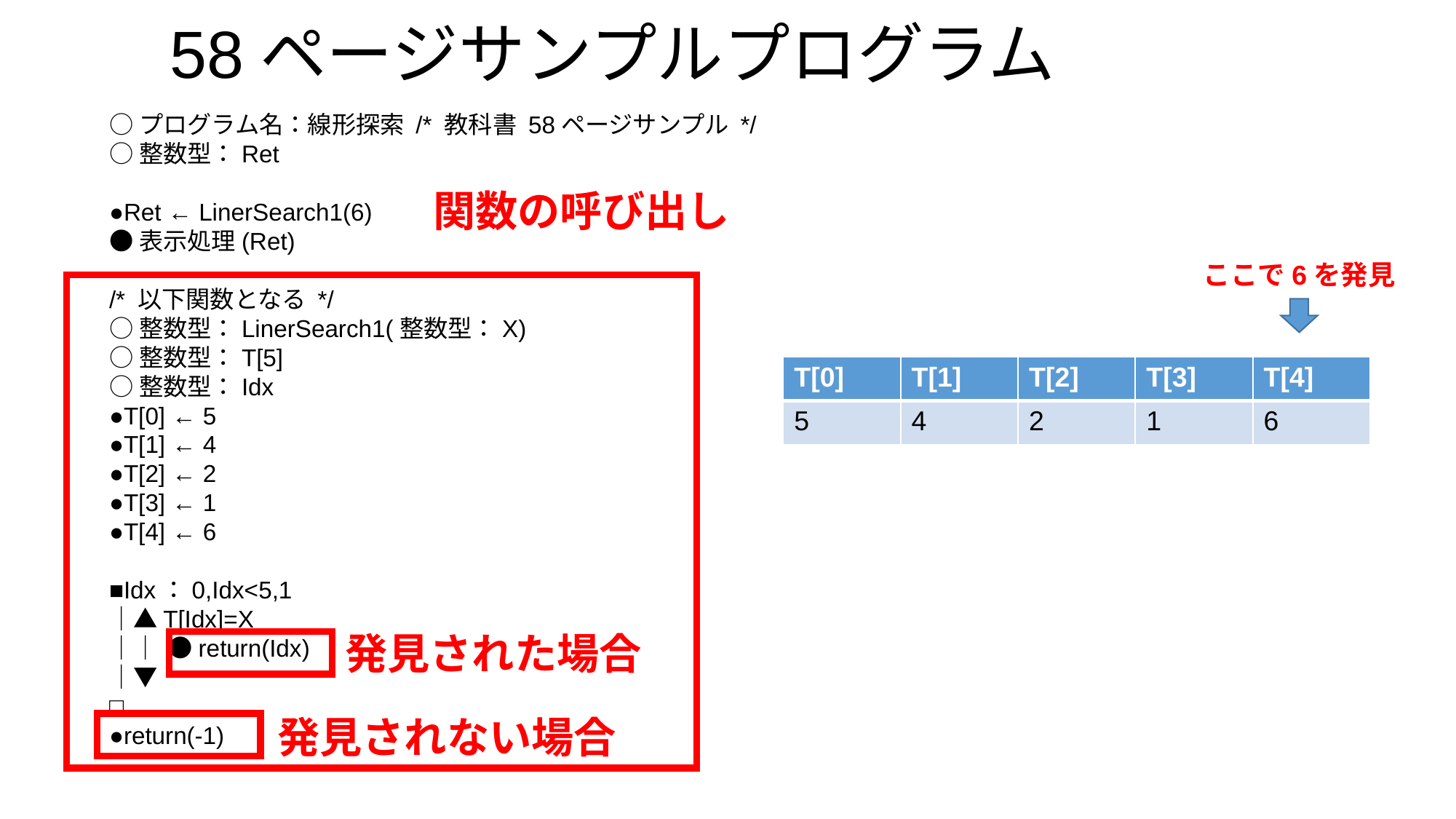

# 58ページサンプルプログラム
○プログラム名：線形探索 /* 教科書 58ページサンプル */
○整数型：Ret

●Ret ← LinerSearch1(6)
●表示処理(Ret)

/* 以下関数となる */
○整数型：LinerSearch1(整数型：X)
○整数型：T[5]
○整数型：Idx
●T[0] ← 5
●T[1] ← 4
●T[2] ← 2
●T[3] ← 1
●T[4] ← 6

■Idx：0,Idx<5,1
｜▲T[Idx]=X
｜｜  ●return(Idx)
｜▼
□
●return(-1)
関数の呼び出し
ここで6を発見

| T[0] | T[1] | T[2] | T[3] | T[4] |
| --- | --- | --- | --- | --- |
| 5 | 4 | 2 | 1 | 6 |
発見された場合

発見されない場合